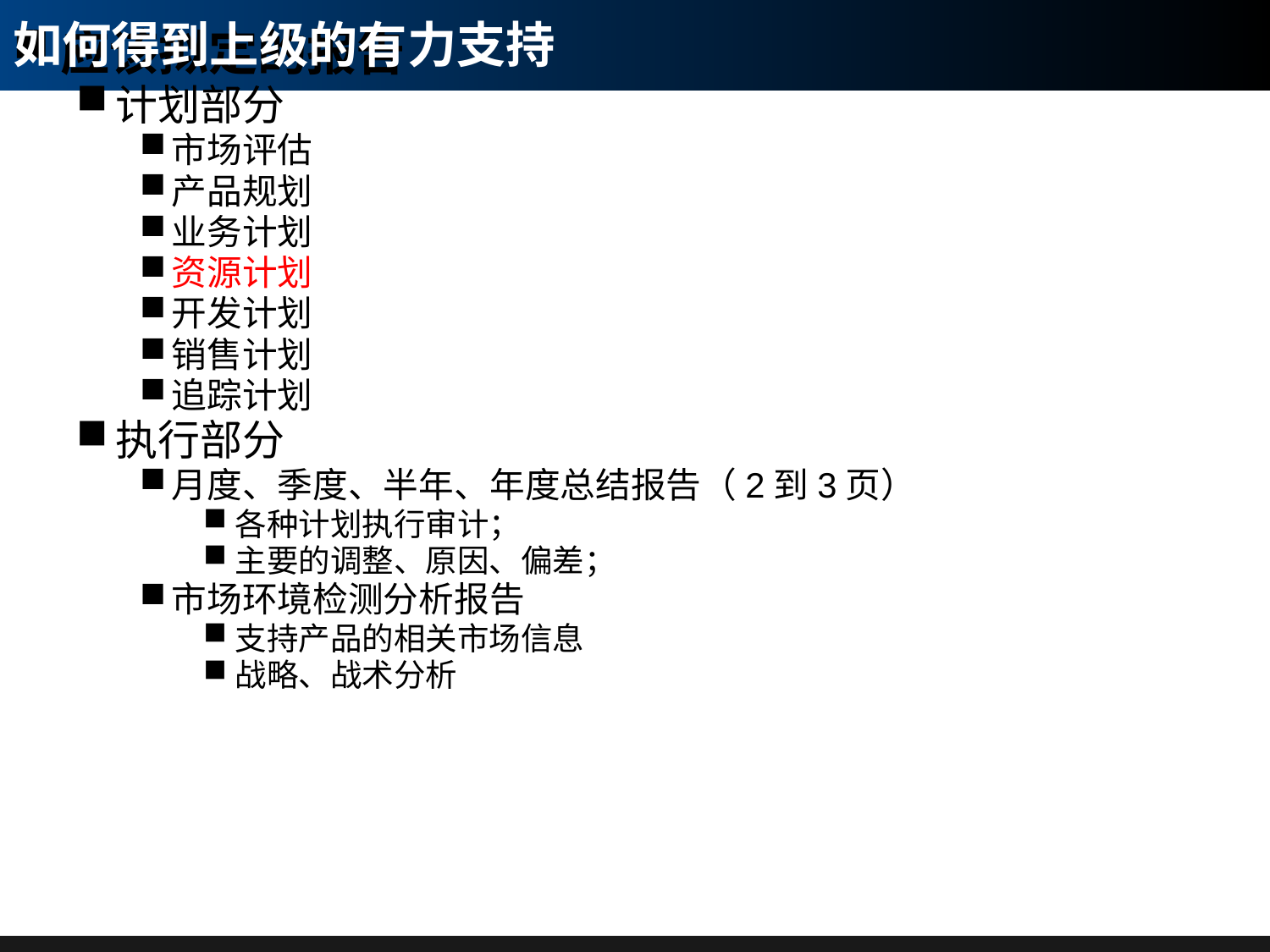

# 如何得到上级的有力支持
应该拟定的报告
计划部分
市场评估
产品规划
业务计划
资源计划
开发计划
销售计划
追踪计划
执行部分
月度、季度、半年、年度总结报告（2到3页）
各种计划执行审计；
主要的调整、原因、偏差；
市场环境检测分析报告
支持产品的相关市场信息
战略、战术分析